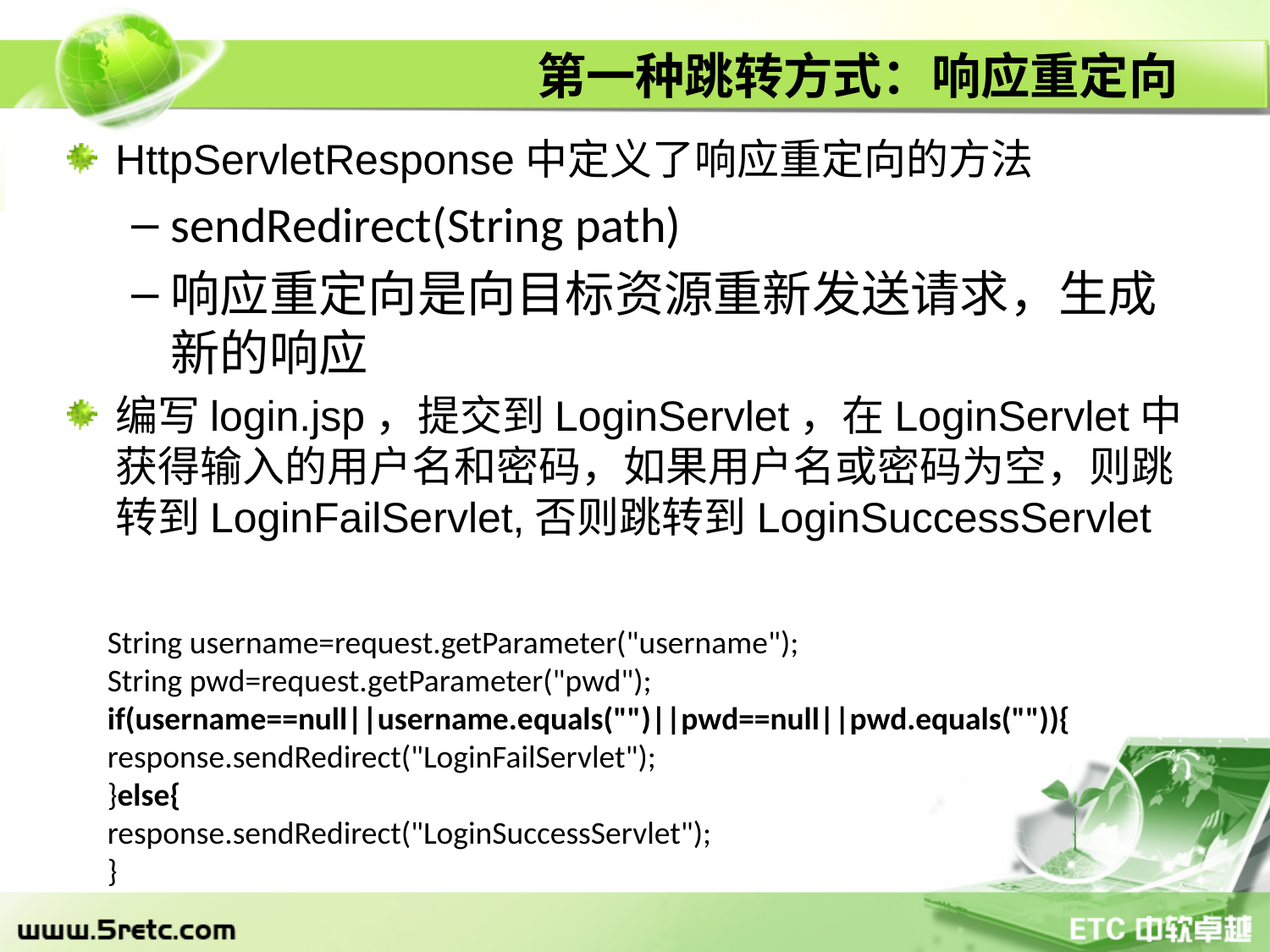

# 第一种跳转方式：响应重定向
HttpServletResponse中定义了响应重定向的方法
sendRedirect(String path)
响应重定向是向目标资源重新发送请求，生成新的响应
编写login.jsp，提交到LoginServlet，在LoginServlet中获得输入的用户名和密码，如果用户名或密码为空，则跳转到LoginFailServlet,否则跳转到LoginSuccessServlet
String username=request.getParameter("username");
String pwd=request.getParameter("pwd");
if(username==null||username.equals("")||pwd==null||pwd.equals("")){
response.sendRedirect("LoginFailServlet");
}else{
response.sendRedirect("LoginSuccessServlet");
}